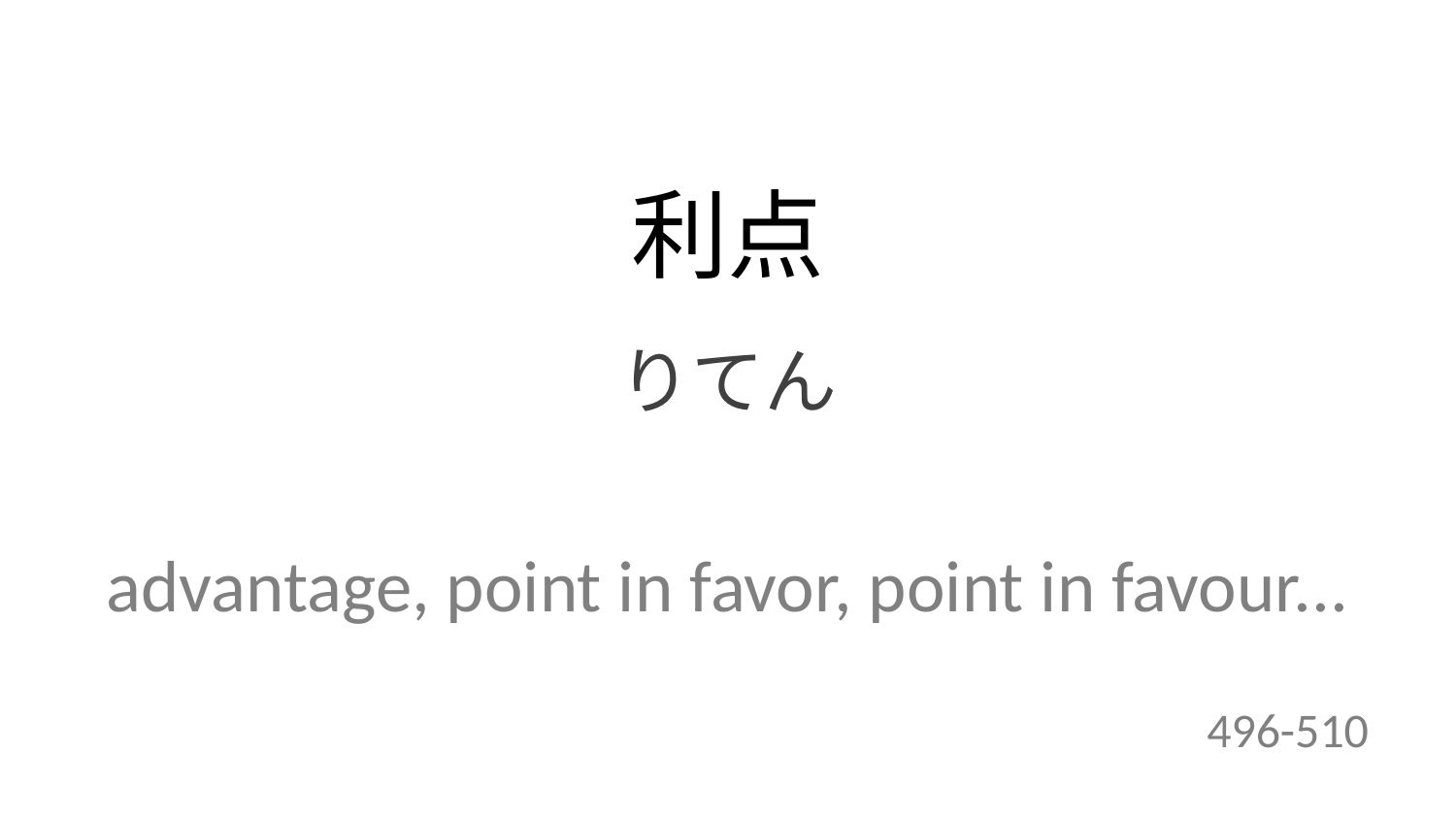

利点

りてん
advantage, point in favor, point in favour...
496-510